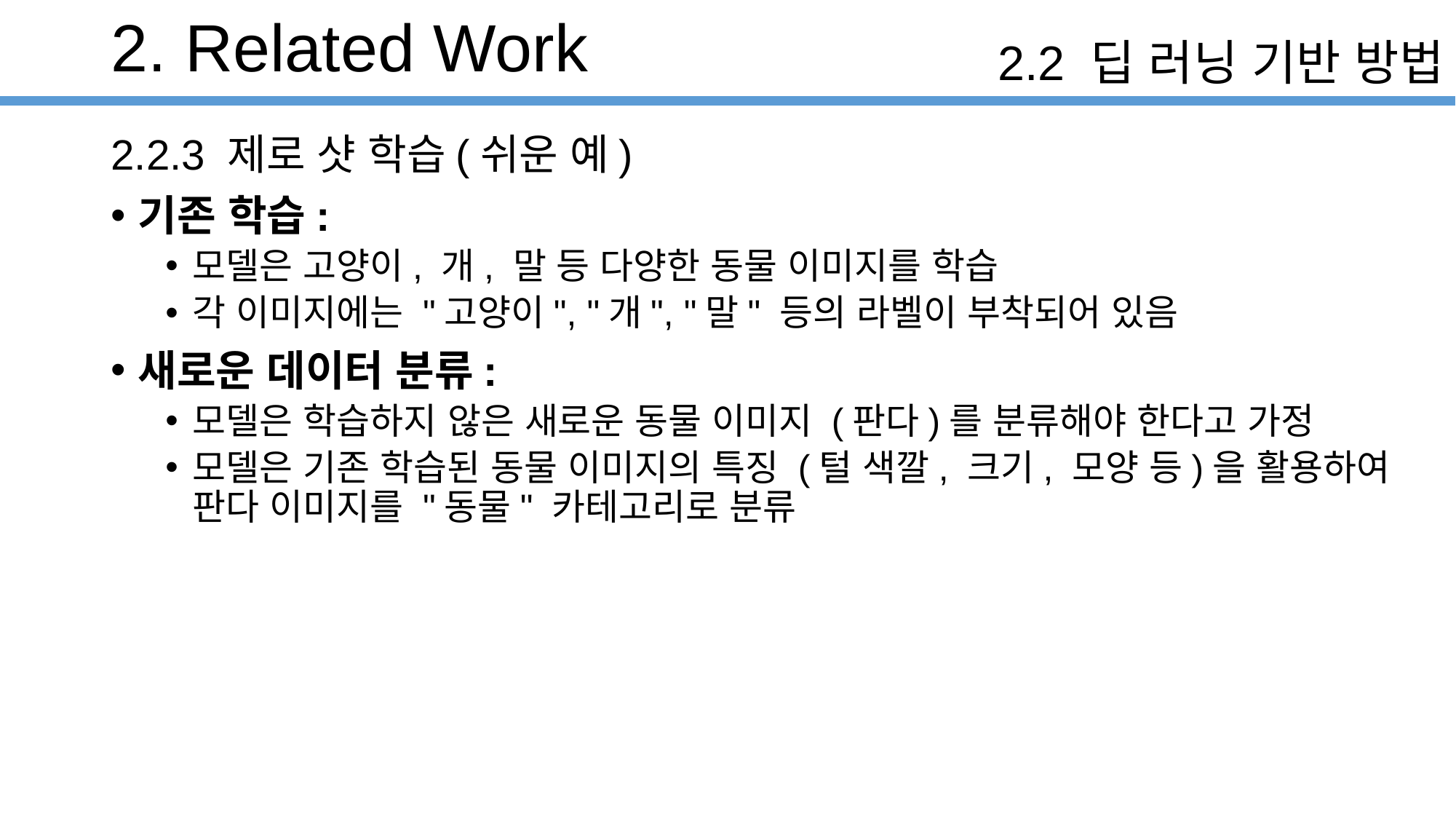

# 2. Related Work
2.2 딥 러닝 기반 방법
2.2.3 제로 샷 학습(쉬운 예)
기존 학습:
모델은 고양이, 개, 말 등 다양한 동물 이미지를 학습
각 이미지에는 "고양이", "개", "말" 등의 라벨이 부착되어 있음
새로운 데이터 분류:
모델은 학습하지 않은 새로운 동물 이미지 (판다)를 분류해야 한다고 가정
모델은 기존 학습된 동물 이미지의 특징 (털 색깔, 크기, 모양 등)을 활용하여 판다 이미지를 "동물" 카테고리로 분류